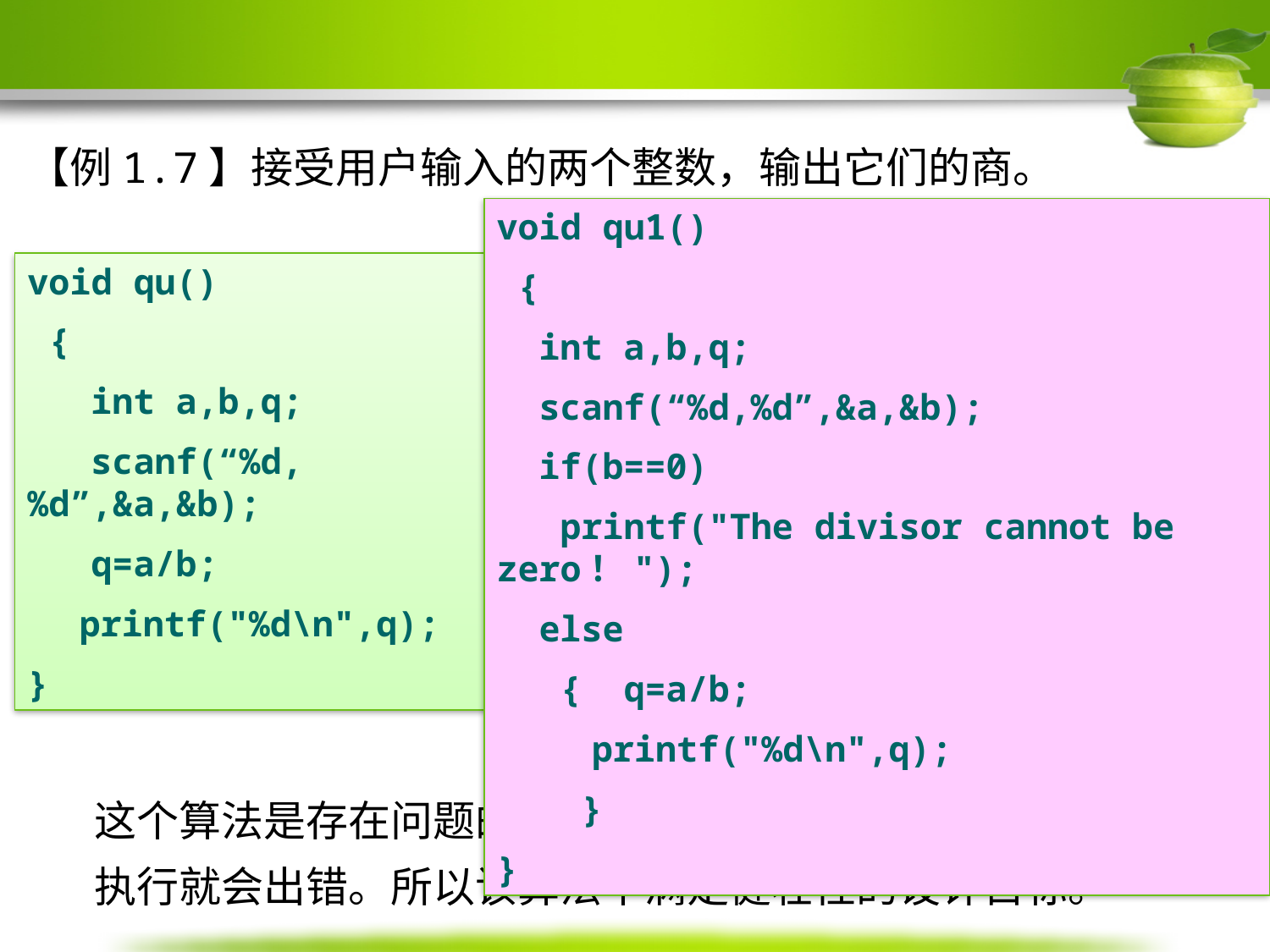

【例1.7】接受用户输入的两个整数，输出它们的商。
void qu1()
 {
  int a,b,q;
  scanf(“%d,%d”,&a,&b);
  if(b==0)
   printf("The divisor cannot be zero！");
  else
   {  q=a/b;
　　  printf("%d\n",q);
    }
}
void qu()
 {
   int a,b,q;
   scanf(“%d,%d”,&a,&b);
   q=a/b;
　 printf("%d\n",q);
}
这个算法是存在问题的，当用户输入5和0的时候，算法执行就会出错。所以该算法不满足健壮性的设计目标。